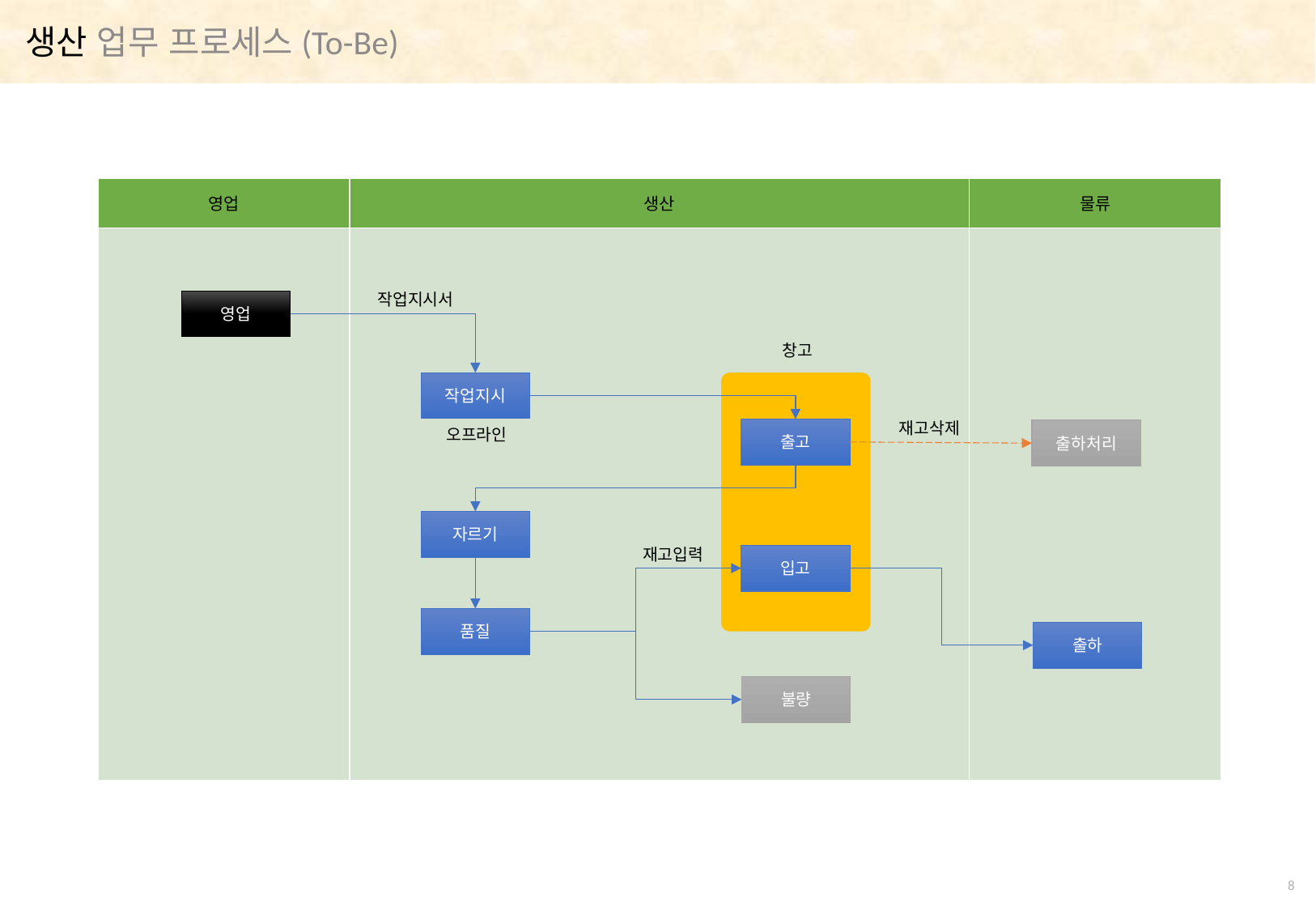

생산 업무 프로세스(To-Be)
| 영업 | 생산 | 물류 |
| --- | --- | --- |
|  |  |  |
작업지시서
영업
창고
작업지시

재고삭제
오프라인
출고
출하처리
자르기
재고입력
입고
품질
출하
불량
8